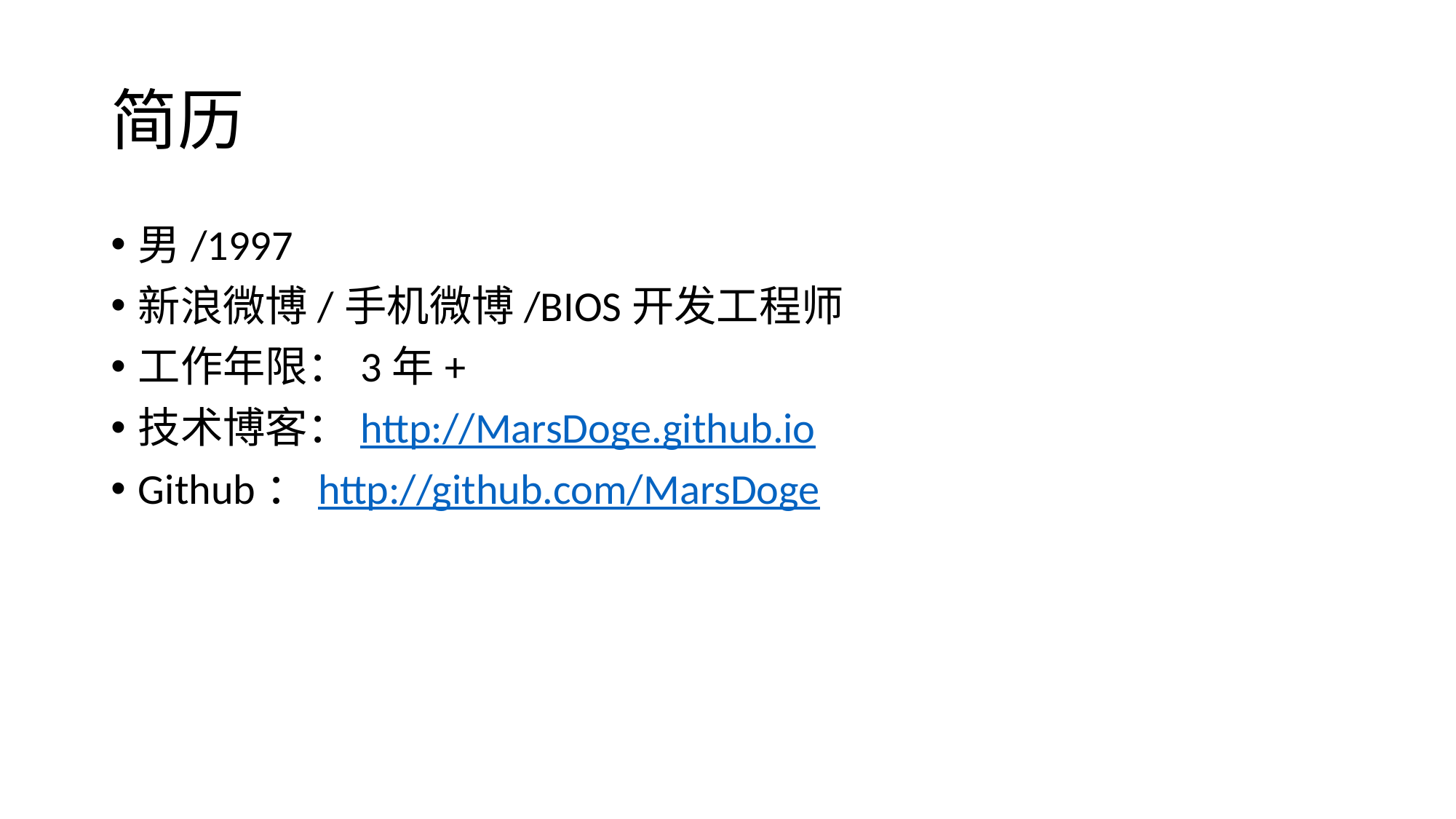

# 简历
男/1997
新浪微博/手机微博/BIOS开发工程师
工作年限：3年+
技术博客：http://MarsDoge.github.io
Github：http://github.com/MarsDoge